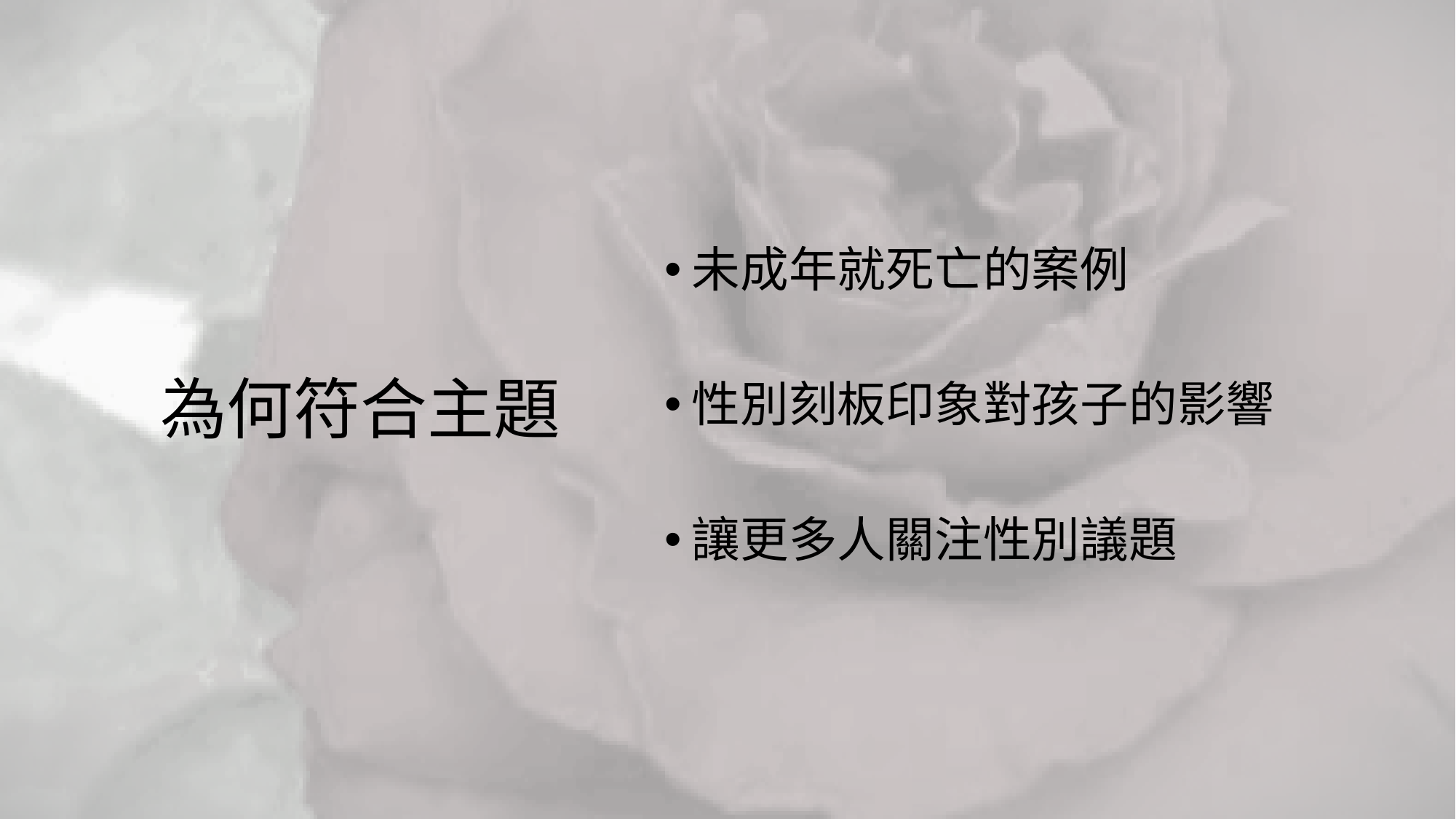

未成年就死亡的案例

性別刻板印象對孩子的影響

讓更多人關注性別議題

# 為何符合主題